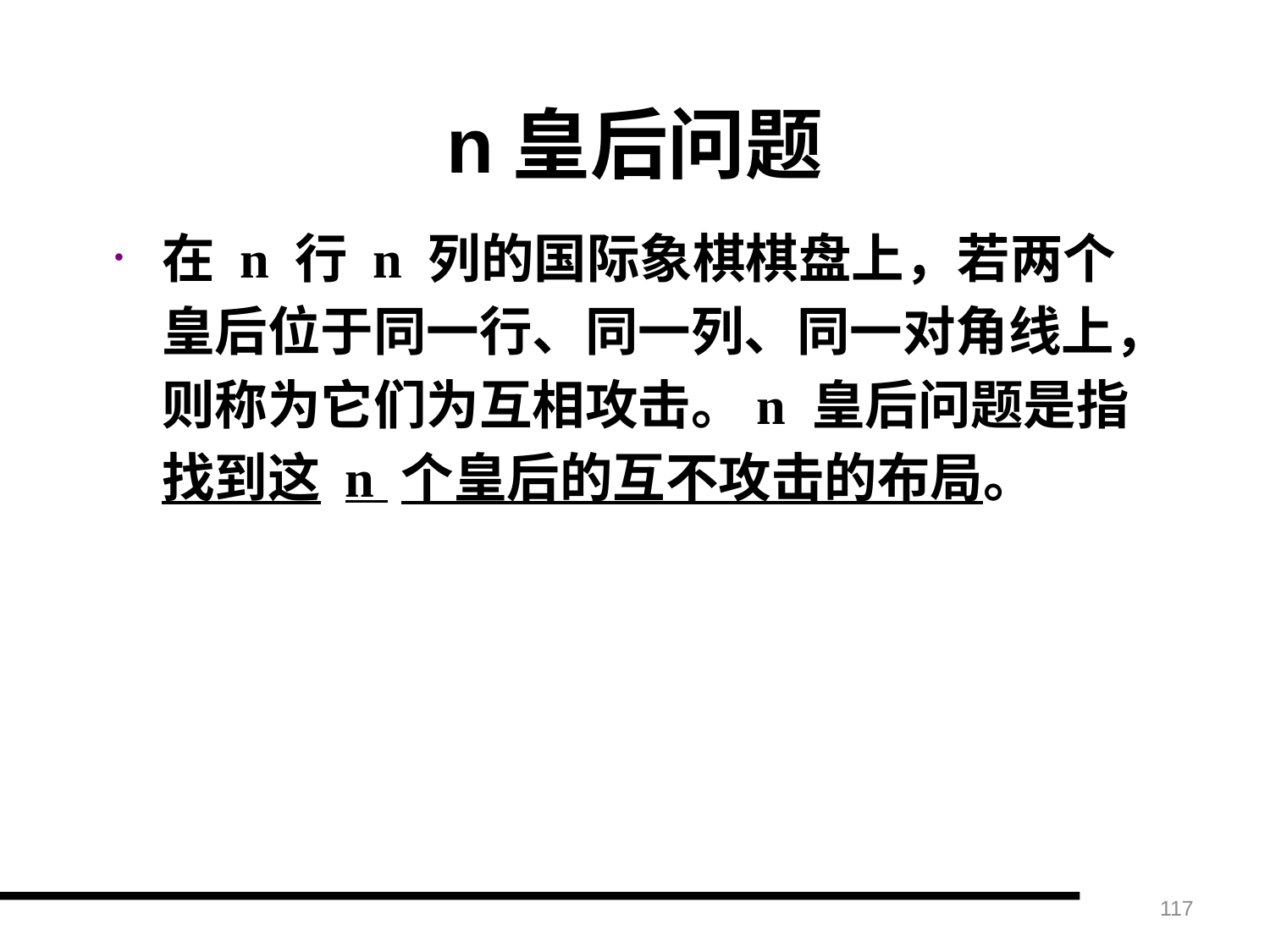

# n皇后问题
在 n 行 n 列的国际象棋棋盘上，若两个皇后位于同一行、同一列、同一对角线上，则称为它们为互相攻击。n 皇后问题是指找到这 n 个皇后的互不攻击的布局。
117